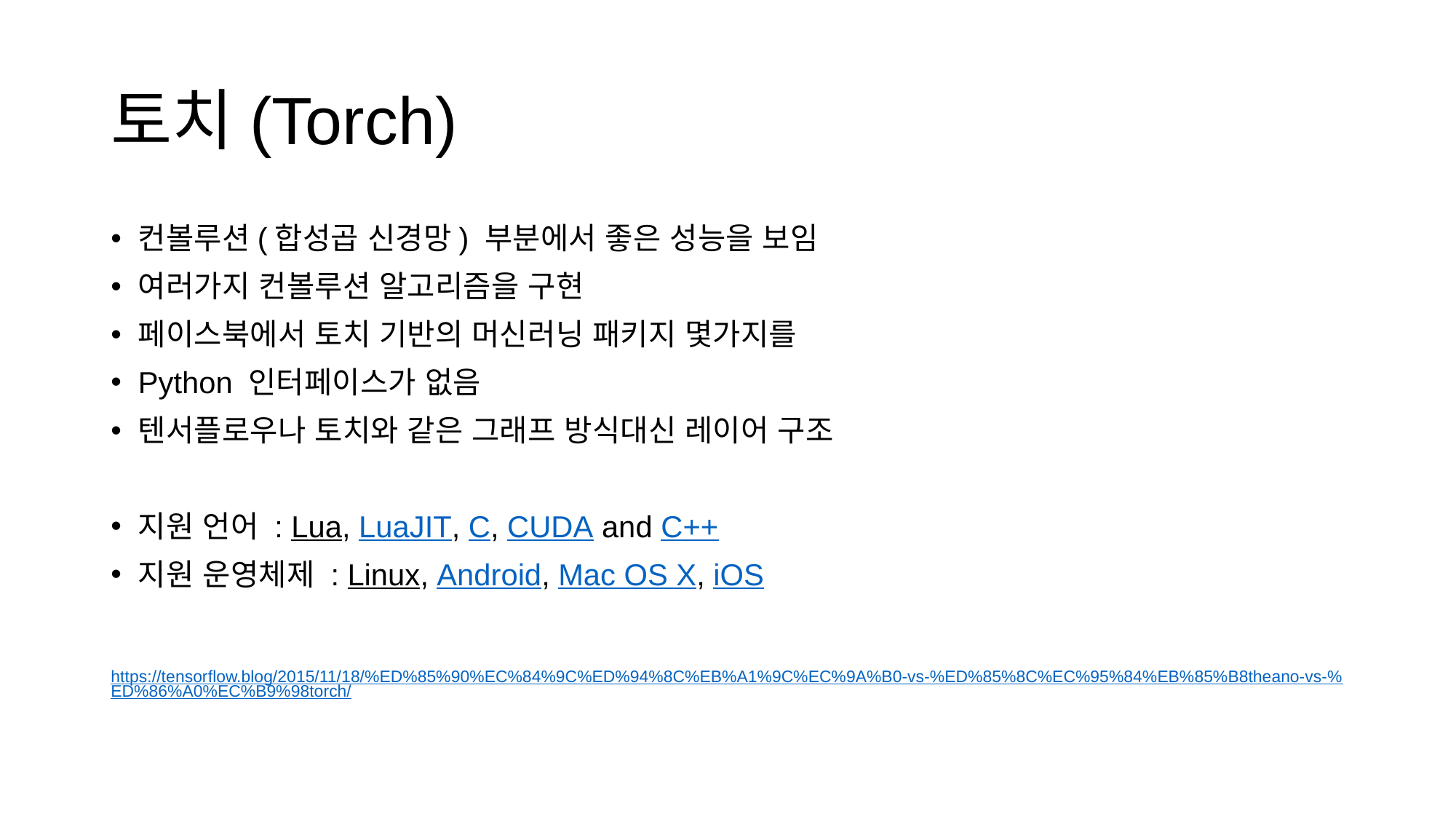

# 토치(Torch)
컨볼루션(합성곱 신경망) 부분에서 좋은 성능을 보임
여러가지 컨볼루션 알고리즘을 구현
페이스북에서 토치 기반의 머신러닝 패키지 몇가지를
Python 인터페이스가 없음
텐서플로우나 토치와 같은 그래프 방식대신 레이어 구조

지원 언어 : Lua, LuaJIT, C, CUDA and C++
지원 운영체제 : Linux, Android, Mac OS X, iOS

https://tensorflow.blog/2015/11/18/%ED%85%90%EC%84%9C%ED%94%8C%EB%A1%9C%EC%9A%B0-vs-%ED%85%8C%EC%95%84%EB%85%B8theano-vs-%ED%86%A0%EC%B9%98torch/